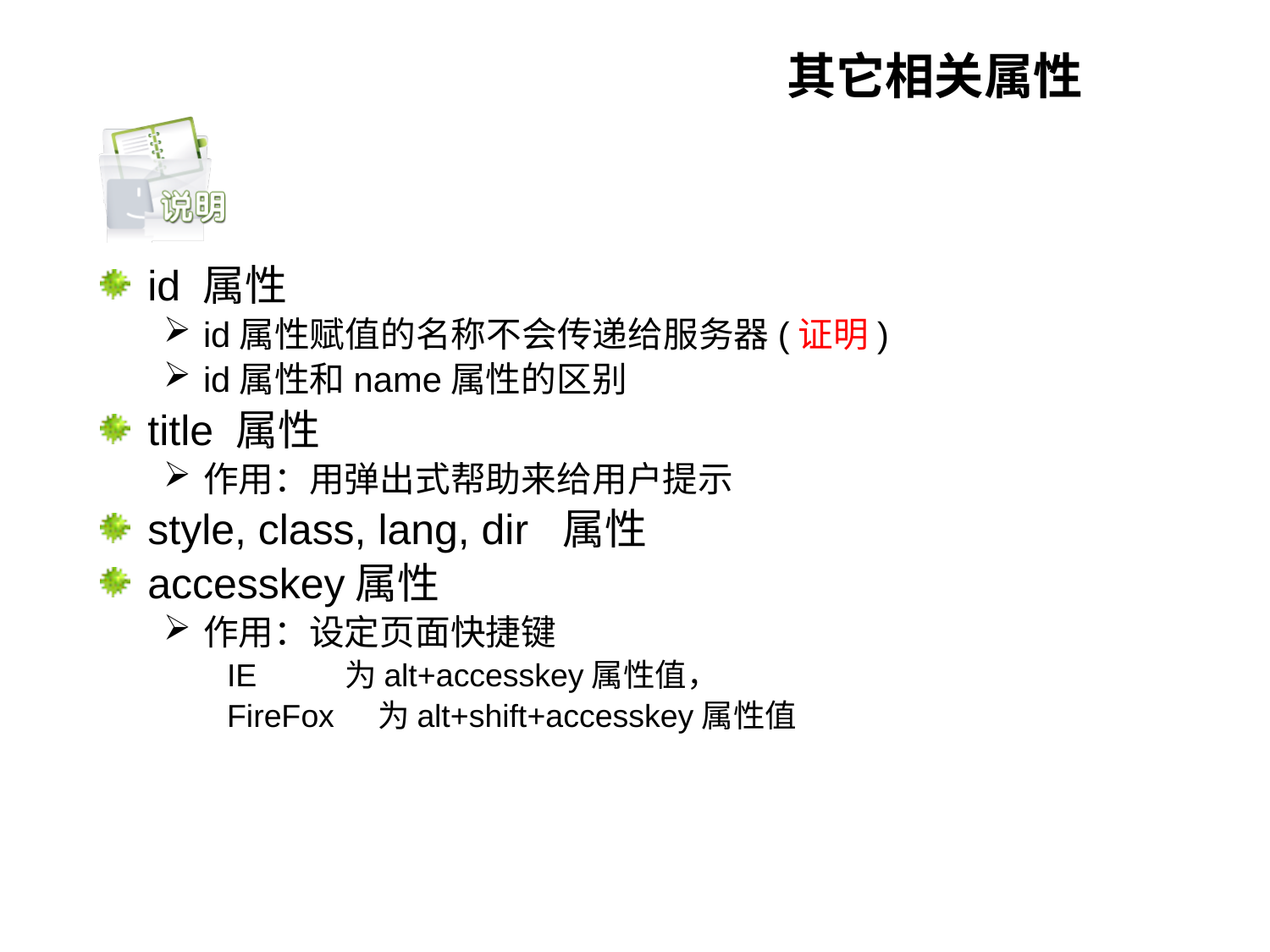

# 其它相关属性
id 属性
id属性赋值的名称不会传递给服务器(证明)
id属性和name属性的区别
title 属性
作用：用弹出式帮助来给用户提示
style, class, lang, dir  属性
accesskey属性
作用：设定页面快捷键
IE         为alt+accesskey属性值，
FireFox    为alt+shift+accesskey属性值